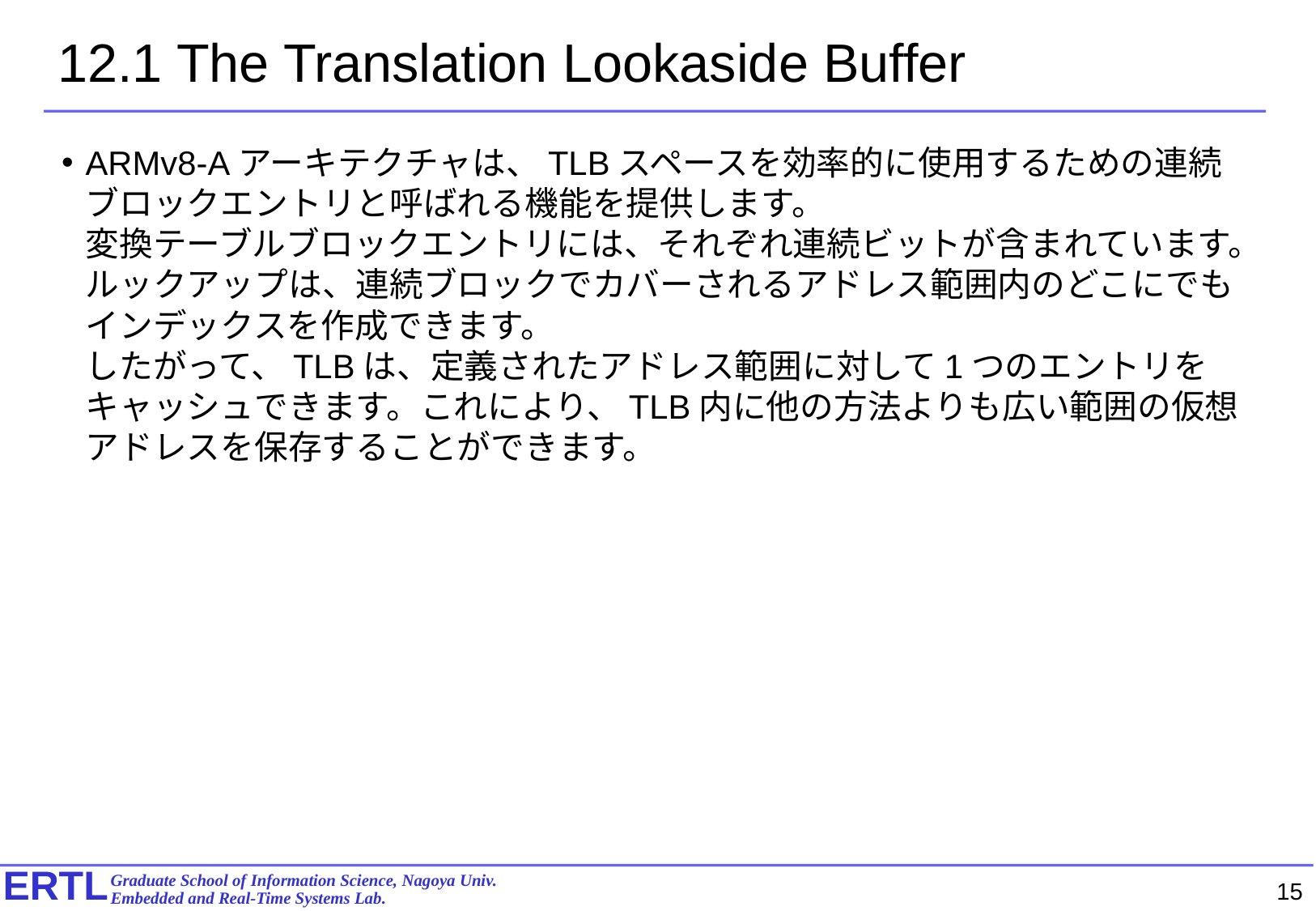

# 12.1 The Translation Lookaside Buffer
ARMv8-Aアーキテクチャは、TLBスペースを効率的に使用するための連続ブロックエントリと呼ばれる機能を提供します。
変換テーブルブロックエントリには、それぞれ連続ビットが含まれています。ルックアップは、連続ブロックでカバーされるアドレス範囲内のどこにでもインデックスを作成できます。
したがって、TLBは、定義されたアドレス範囲に対して1つのエントリをキャッシュできます。これにより、TLB内に他の方法よりも広い範囲の仮想アドレスを保存することができます。

15